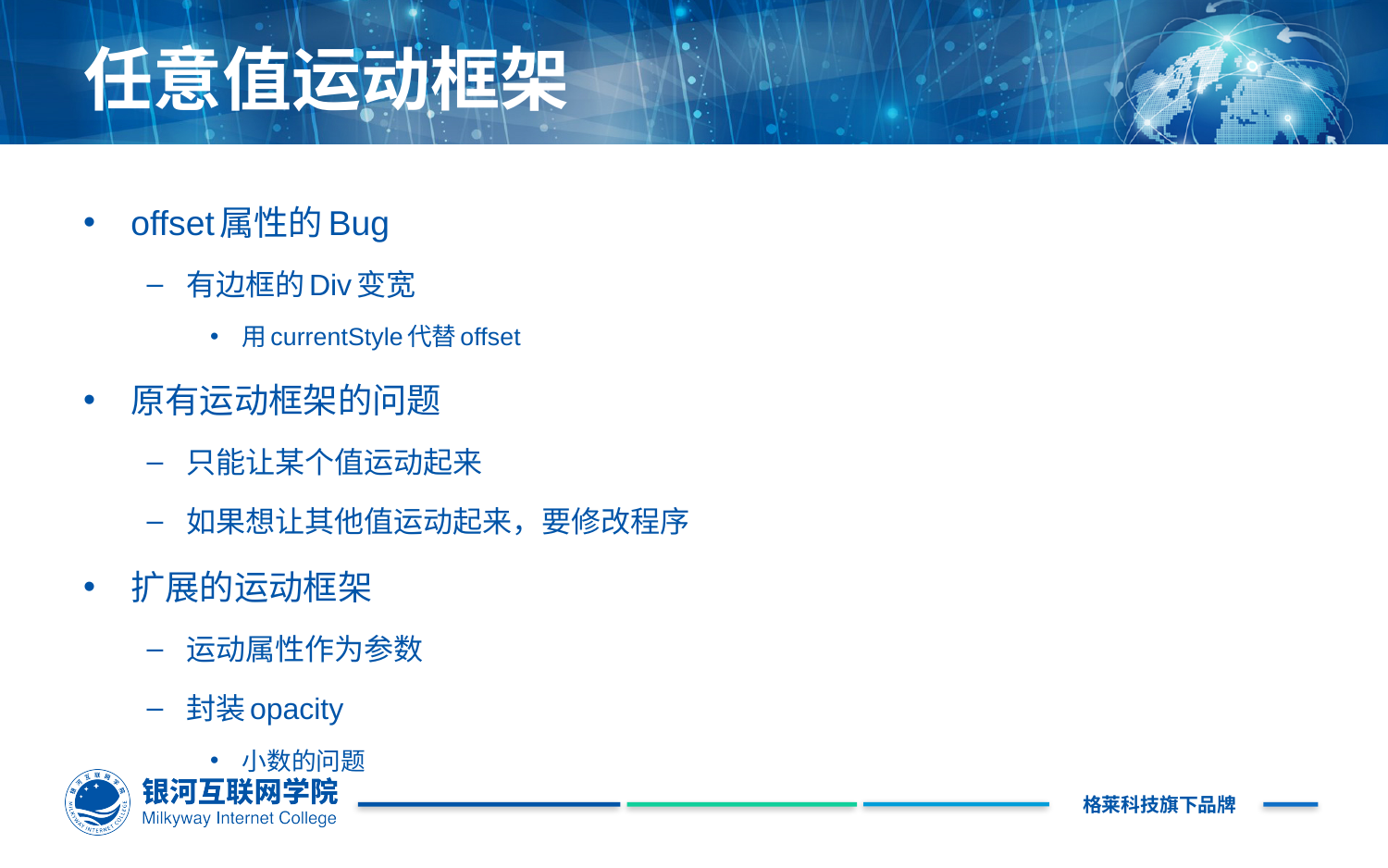

# 任意值运动框架
offset属性的Bug
有边框的Div变宽
用currentStyle代替offset
原有运动框架的问题
只能让某个值运动起来
如果想让其他值运动起来，要修改程序
扩展的运动框架
运动属性作为参数
封装opacity
小数的问题